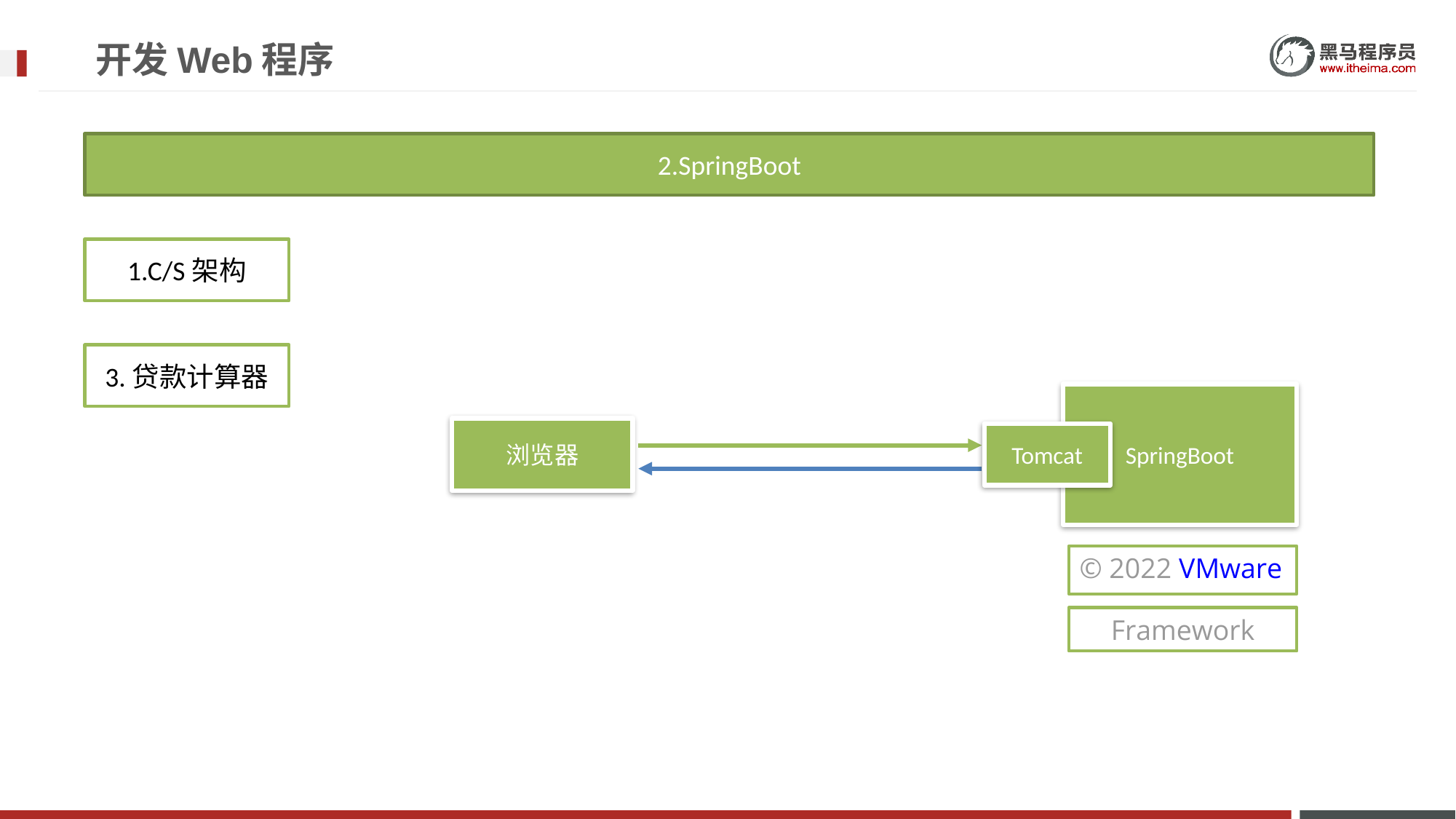

# 开发Web程序
2.SpringBoot
1.C/S架构
3.贷款计算器
SpringBoot
浏览器
Tomcat
© 2022 VMware
Framework